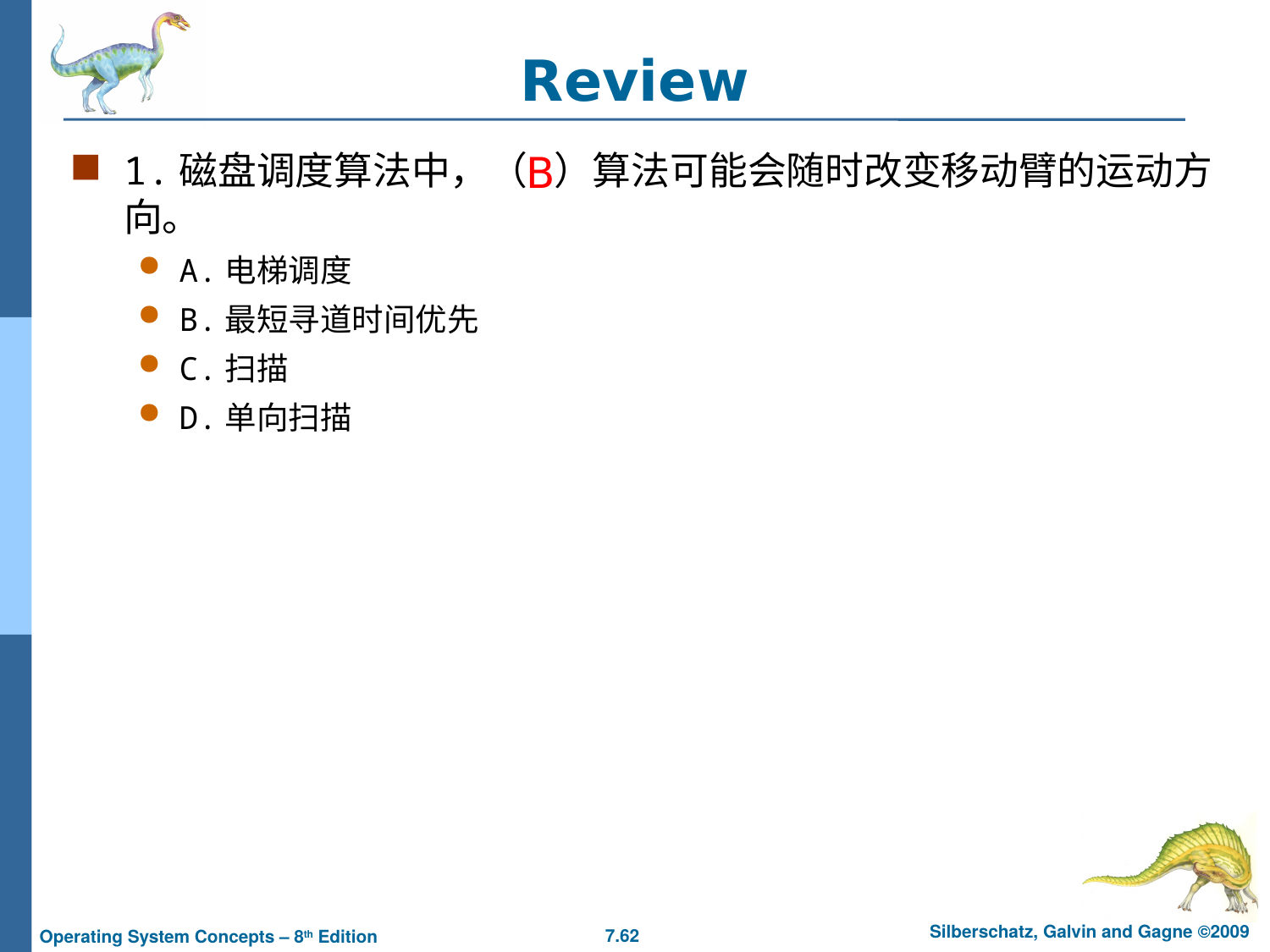

# Review
1.磁盘调度算法中，（   ）算法可能会随时改变移动臂的运动方向。
A.电梯调度
B.最短寻道时间优先
C.扫描
D.单向扫描
B